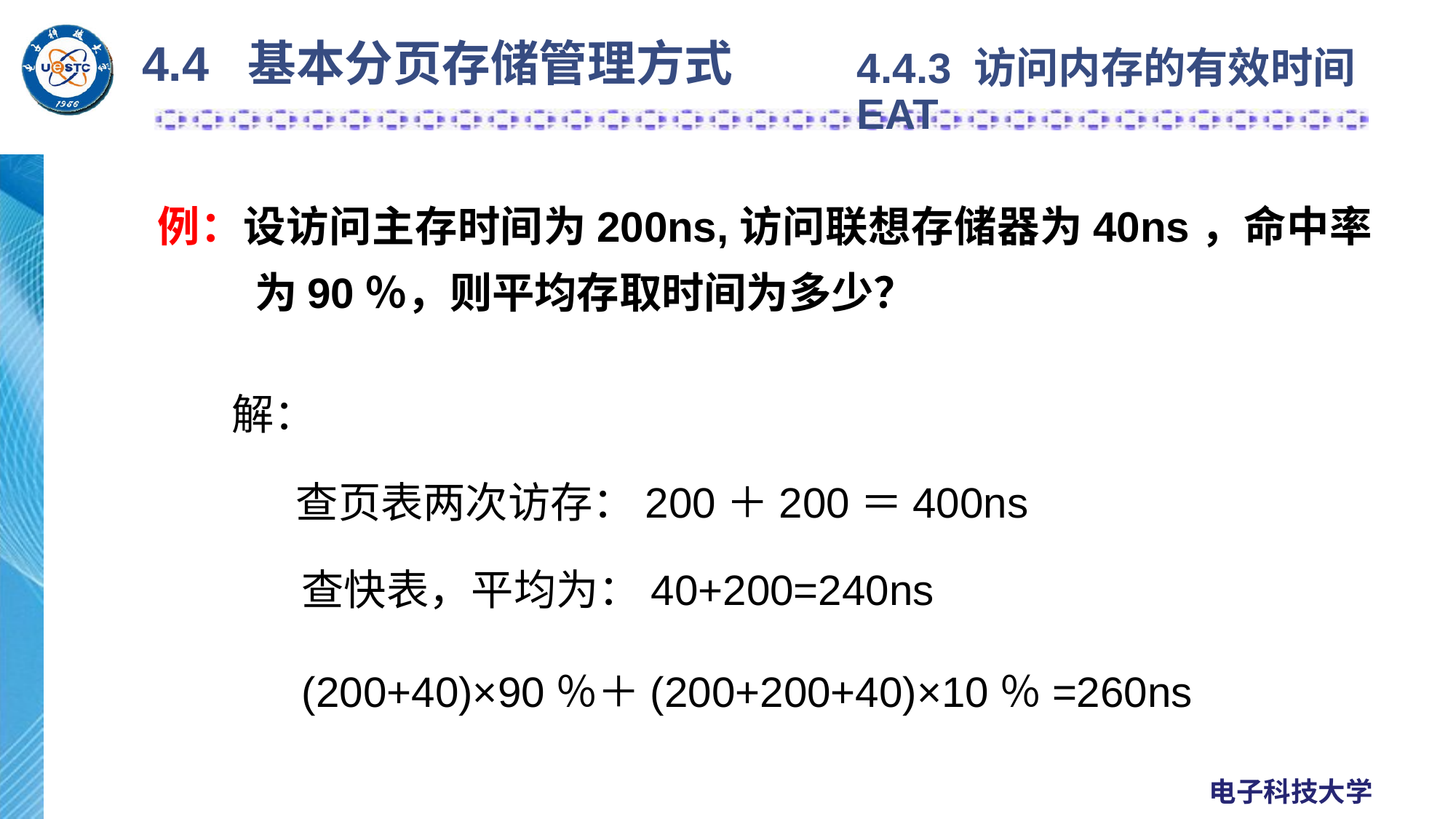

4.4  基本分页存储管理方式
4.4.3 访问内存的有效时间EAT
例：设访问主存时间为200ns,访问联想存储器为40ns，命中率为90％，则平均存取时间为多少？
解：
查页表两次访存：200＋200＝400ns
查快表，平均为：40+200=240ns

(200+40)×90％＋(200+200+40)×10％=260ns